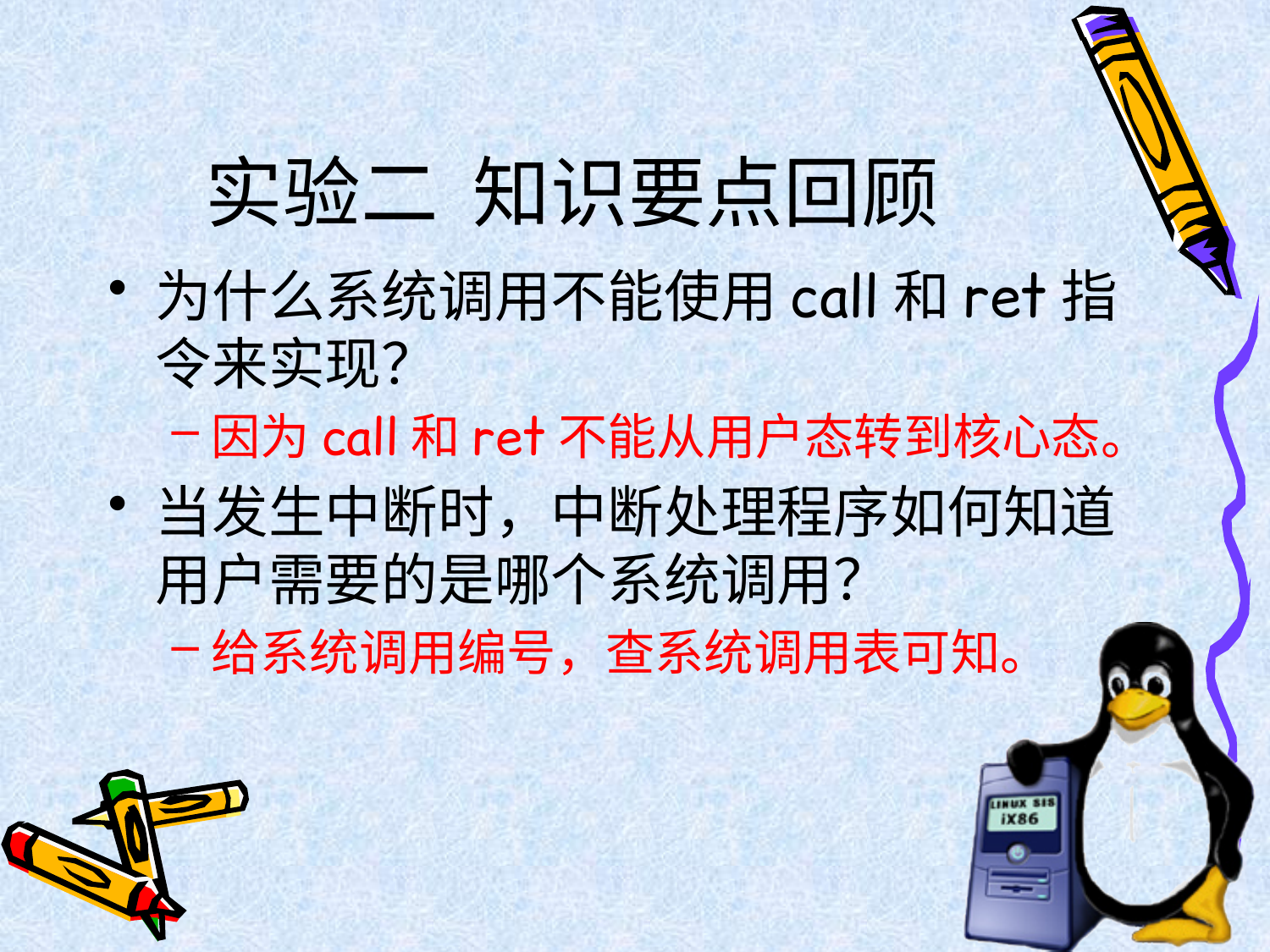

# 实验二  知识要点回顾
为什么系统调用不能使用call和ret指令来实现？
因为call和ret不能从用户态转到核心态。
当发生中断时，中断处理程序如何知道用户需要的是哪个系统调用？
给系统调用编号，查系统调用表可知。